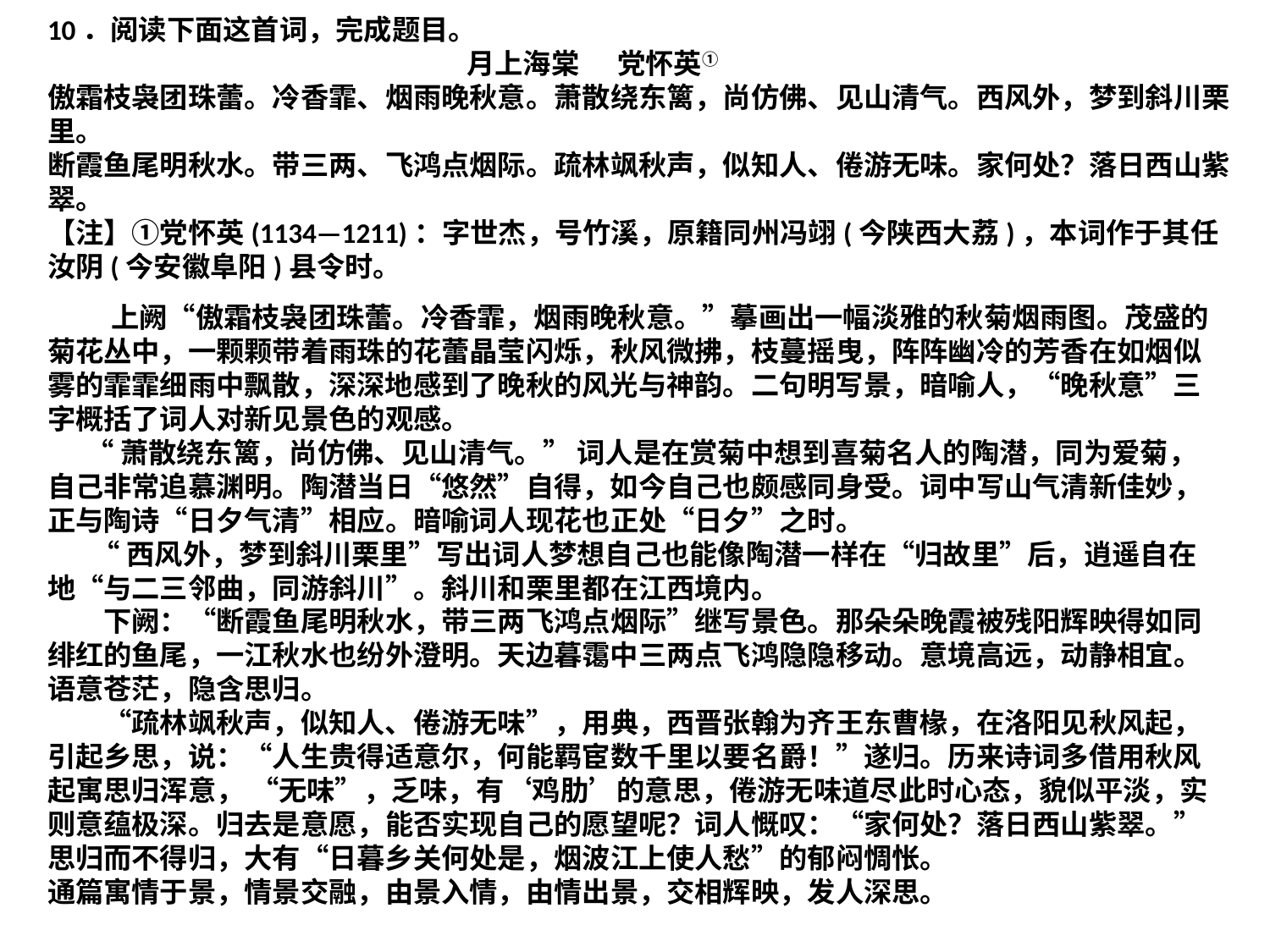

10．阅读下面这首词，完成题目。
                                                                 月上海棠      党怀英①
傲霜枝袅团珠蕾。冷香霏、烟雨晚秋意。萧散绕东篱，尚仿佛、见山清气。西风外，梦到斜川栗里。
断霞鱼尾明秋水。带三两、飞鸿点烟际。疏林飒秋声，似知人、倦游无味。家何处？落日西山紫翠。
【注】①党怀英(1134—1211)：字世杰，号竹溪，原籍同州冯翊(今陕西大荔)，本词作于其任汝阴(今安徽阜阳)县令时。
         上阙“傲霜枝袅团珠蕾。冷香霏，烟雨晚秋意。”摹画出一幅淡雅的秋菊烟雨图。茂盛的菊花丛中，一颗颗带着雨珠的花蕾晶莹闪烁，秋风微拂，枝蔓摇曳，阵阵幽冷的芳香在如烟似雾的霏霏细雨中飘散，深深地感到了晚秋的风光与神韵。二句明写景，暗喻人，“晚秋意”三字概括了词人对新见景色的观感。
      “萧散绕东篱，尚仿佛、见山清气。” 词人是在赏菊中想到喜菊名人的陶潜，同为爱菊，自己非常追慕渊明。陶潜当日“悠然”自得，如今自己也颇感同身受。词中写山气清新佳妙，正与陶诗“日夕气清”相应。暗喻词人现花也正处“日夕”之时。
       “西风外，梦到斜川栗里”写出词人梦想自己也能像陶潜一样在“归故里”后，逍遥自在地“与二三邻曲，同游斜川”。斜川和栗里都在江西境内。
　　下阙：“断霞鱼尾明秋水，带三两飞鸿点烟际”继写景色。那朵朵晚霞被残阳辉映得如同绯红的鱼尾，一江秋水也纷外澄明。天边暮霭中三两点飞鸿隐隐移动。意境高远，动静相宜。语意苍茫，隐含思归。
　　“疏林飒秋声，似知人、倦游无味”，用典，西晋张翰为齐王东曹椽，在洛阳见秋风起，引起乡思，说：“人生贵得适意尔，何能羁宦数千里以要名爵！”遂归。历来诗词多借用秋风起寓思归浑意， “无味”，乏味，有‘鸡肋’的意思，倦游无味道尽此时心态，貌似平淡，实则意蕴极深。归去是意愿，能否实现自己的愿望呢？词人慨叹：“家何处？落日西山紫翠。”思归而不得归，大有“日暮乡关何处是，烟波江上使人愁”的郁闷惆怅。
通篇寓情于景，情景交融，由景入情，由情出景，交相辉映，发人深思。